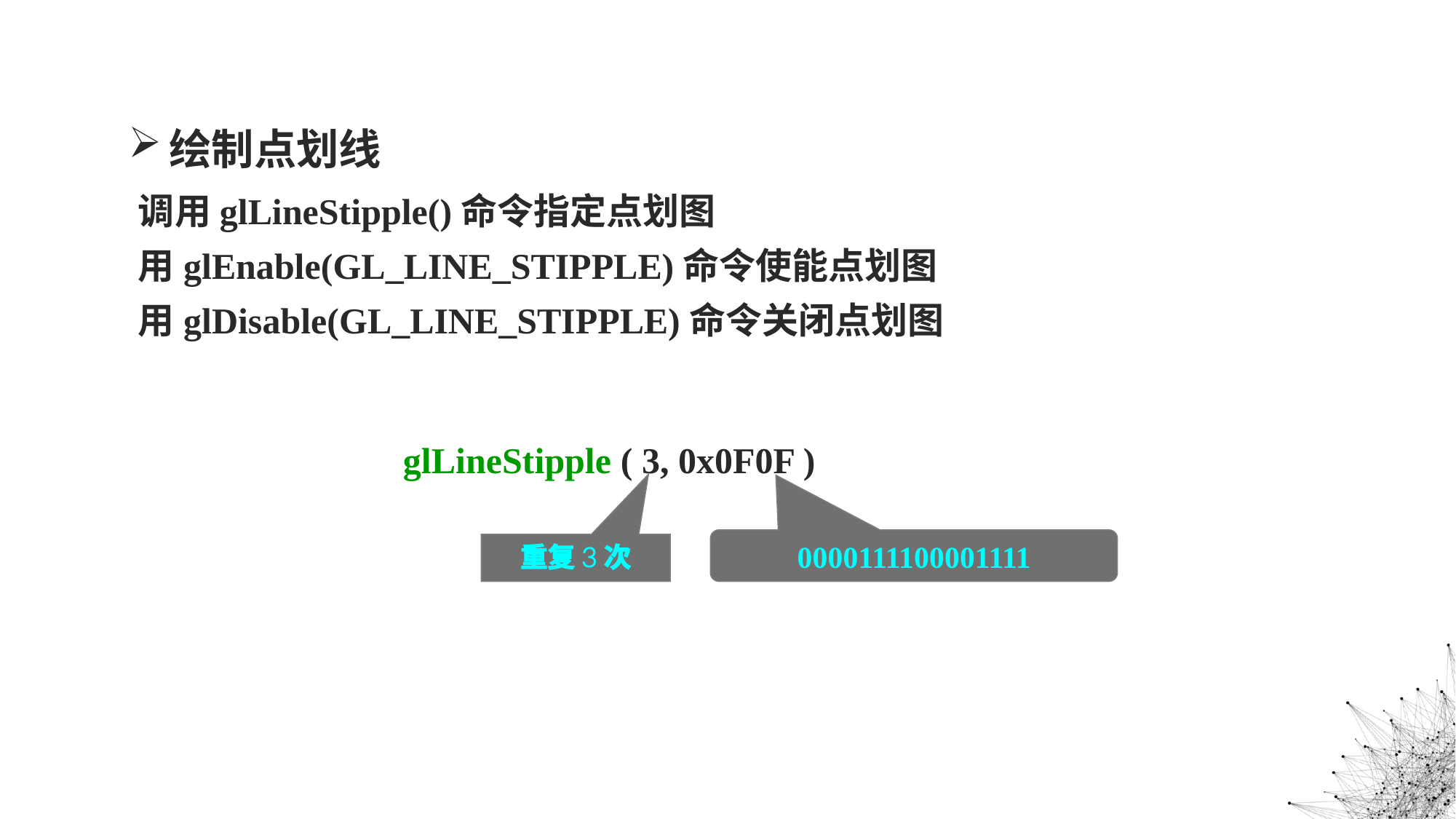

绘制点划线
调用glLineStipple()命令指定点划图
用glEnable(GL_LINE_STIPPLE)命令使能点划图
用glDisable(GL_LINE_STIPPLE)命令关闭点划图

glLineStipple ( 3, 0x0F0F )
0000111100001111
重复3次